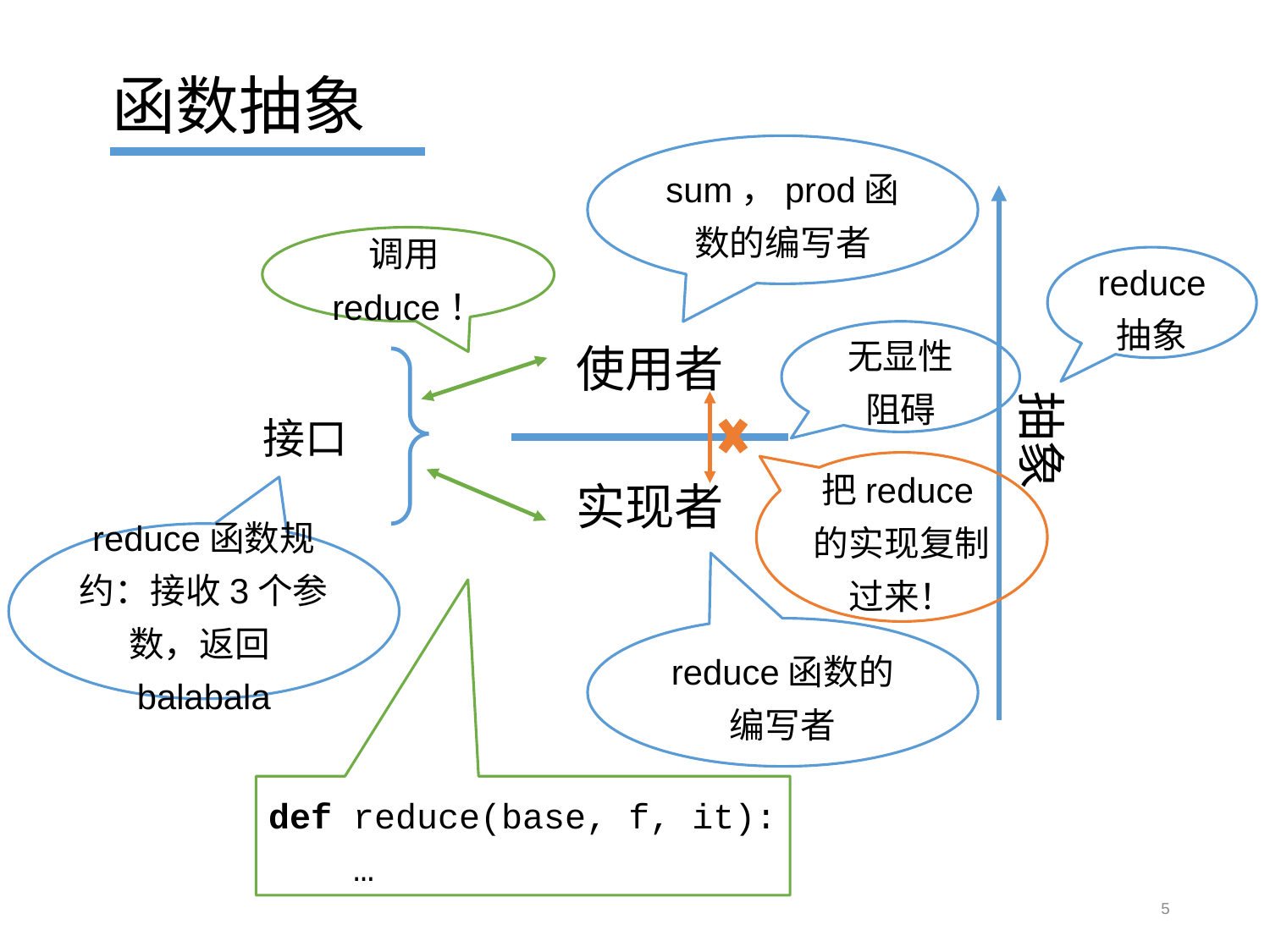

函数抽象
sum，prod函数的编写者
调用reduce！
reduce
抽象
无显性
阻碍
使用者

抽象
接口

把reduce的实现复制过来！
实现者
reduce函数规约：接收3个参数，返回balabala
reduce函数的编写者
def reduce(base, f, it):
    …
5